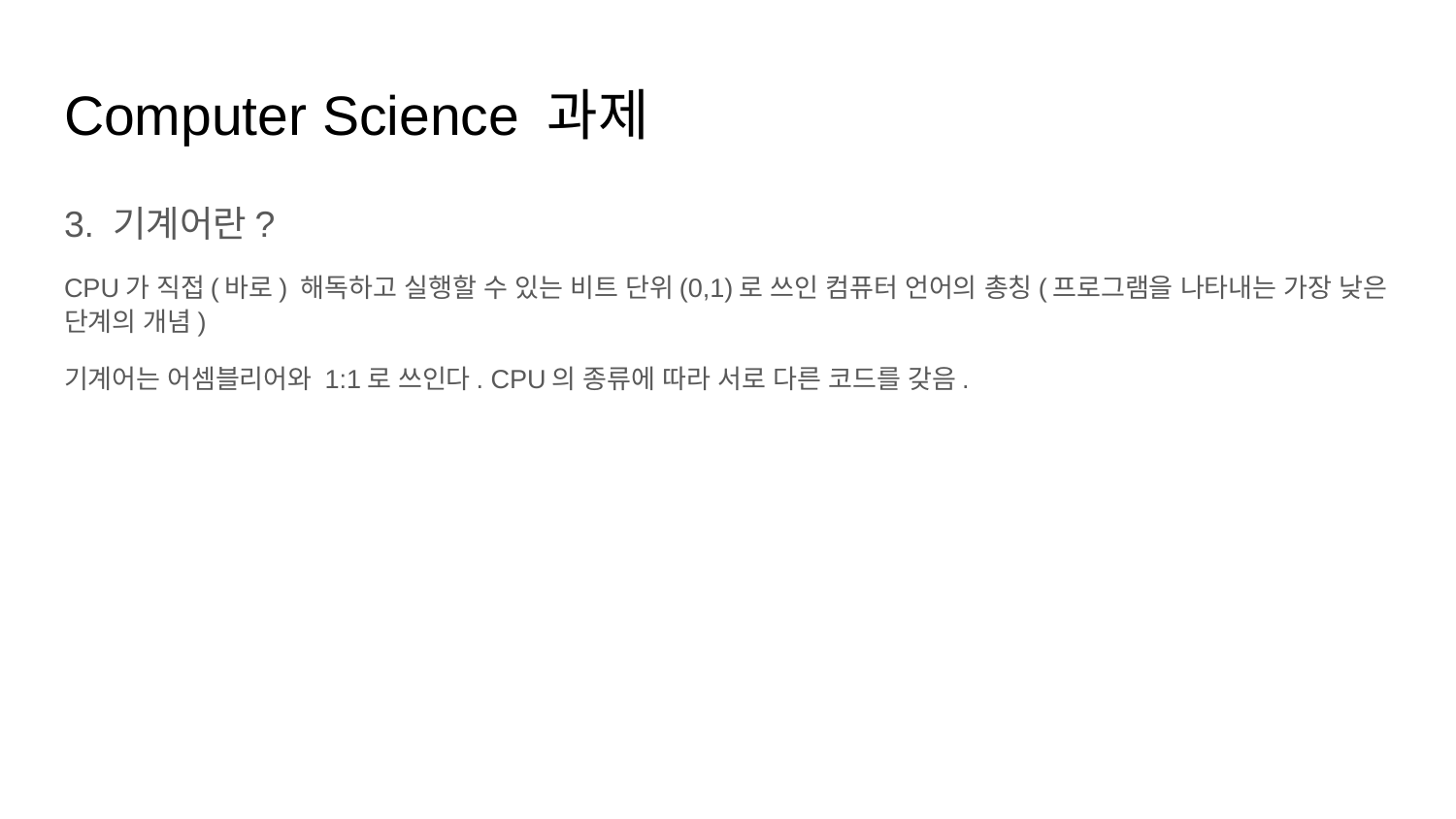

# Computer Science 과제

3. 기계어란?
CPU가 직접(바로) 해독하고 실행할 수 있는 비트 단위(0,1)로 쓰인 컴퓨터 언어의 총칭(프로그램을 나타내는 가장 낮은 단계의 개념)
기계어는 어셈블리어와 1:1로 쓰인다. CPU의 종류에 따라 서로 다른 코드를 갖음.